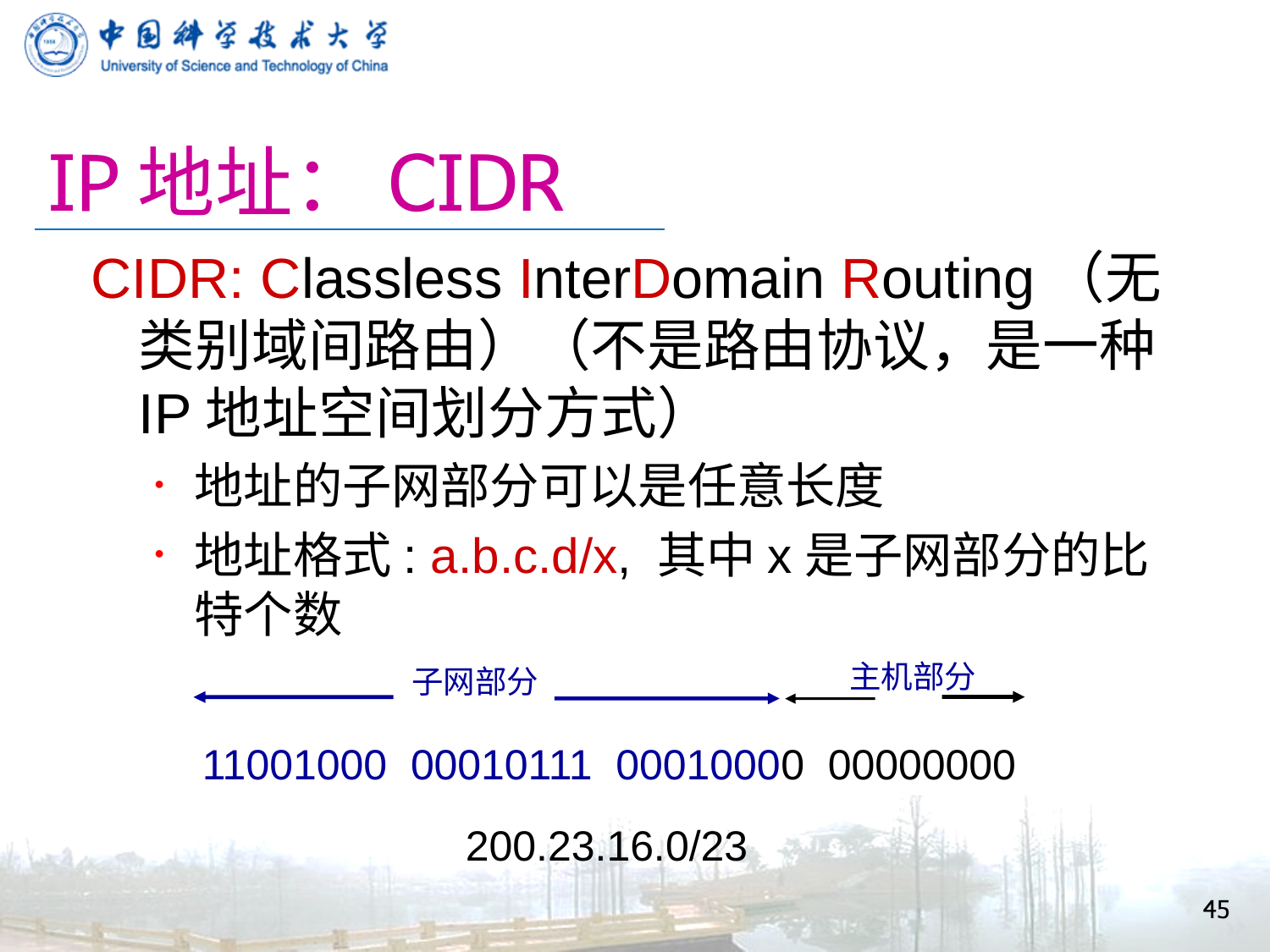

# IP地址：CIDR
CIDR: Classless InterDomain Routing（无类别域间路由）（不是路由协议，是一种IP地址空间划分方式）
地址的子网部分可以是任意长度
地址格式: a.b.c.d/x, 其中x是子网部分的比特个数
主机部分
子网部分

11001000  00010111  00010000  00000000
200.23.16.0/23
45